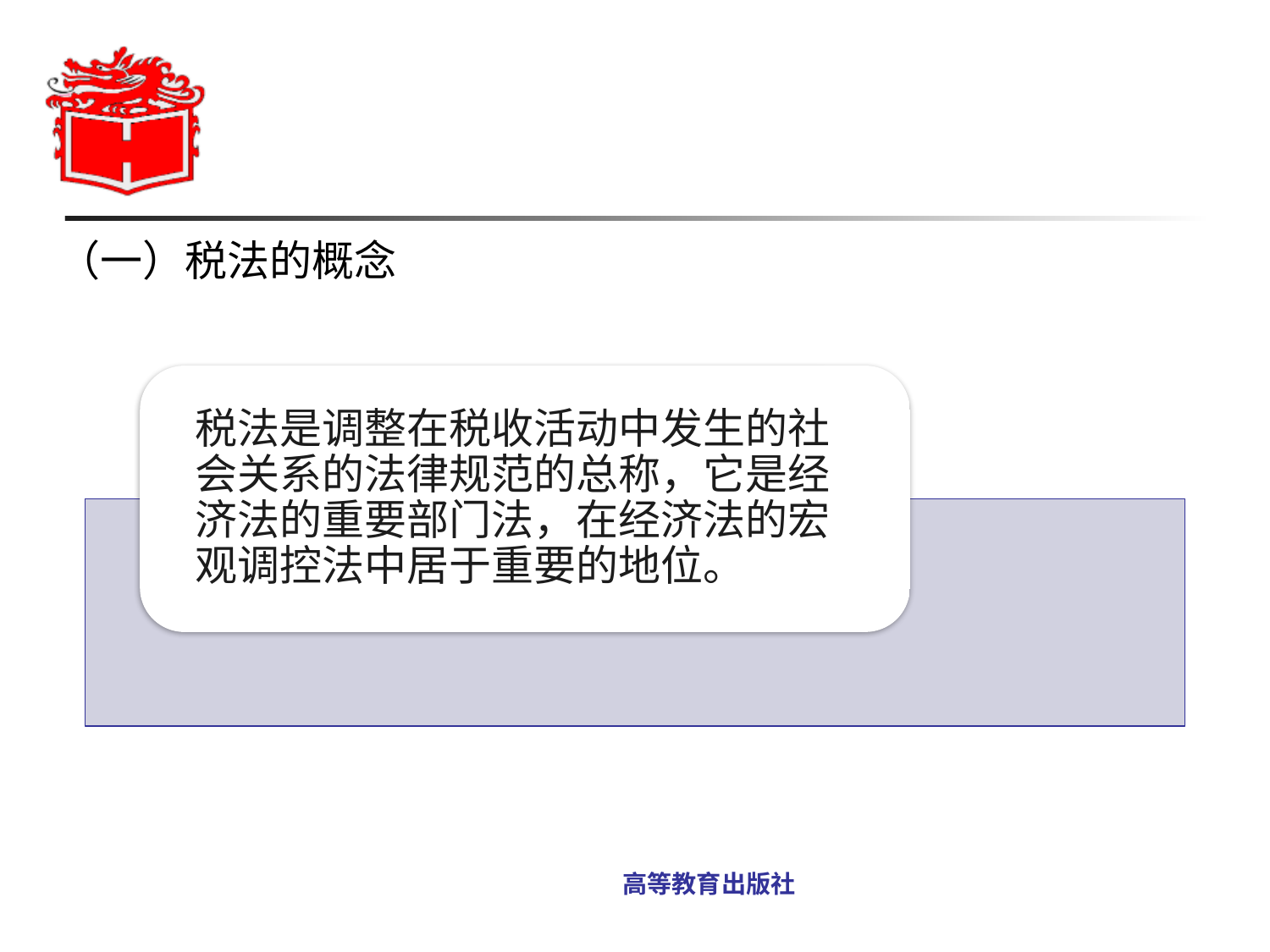

（一）税法的概念

税法是调整在税收活动中发生的社会关系的法律规范的总称，它是经济法的重要部门法，在经济法的宏观调控法中居于重要的地位。

高等教育出版社